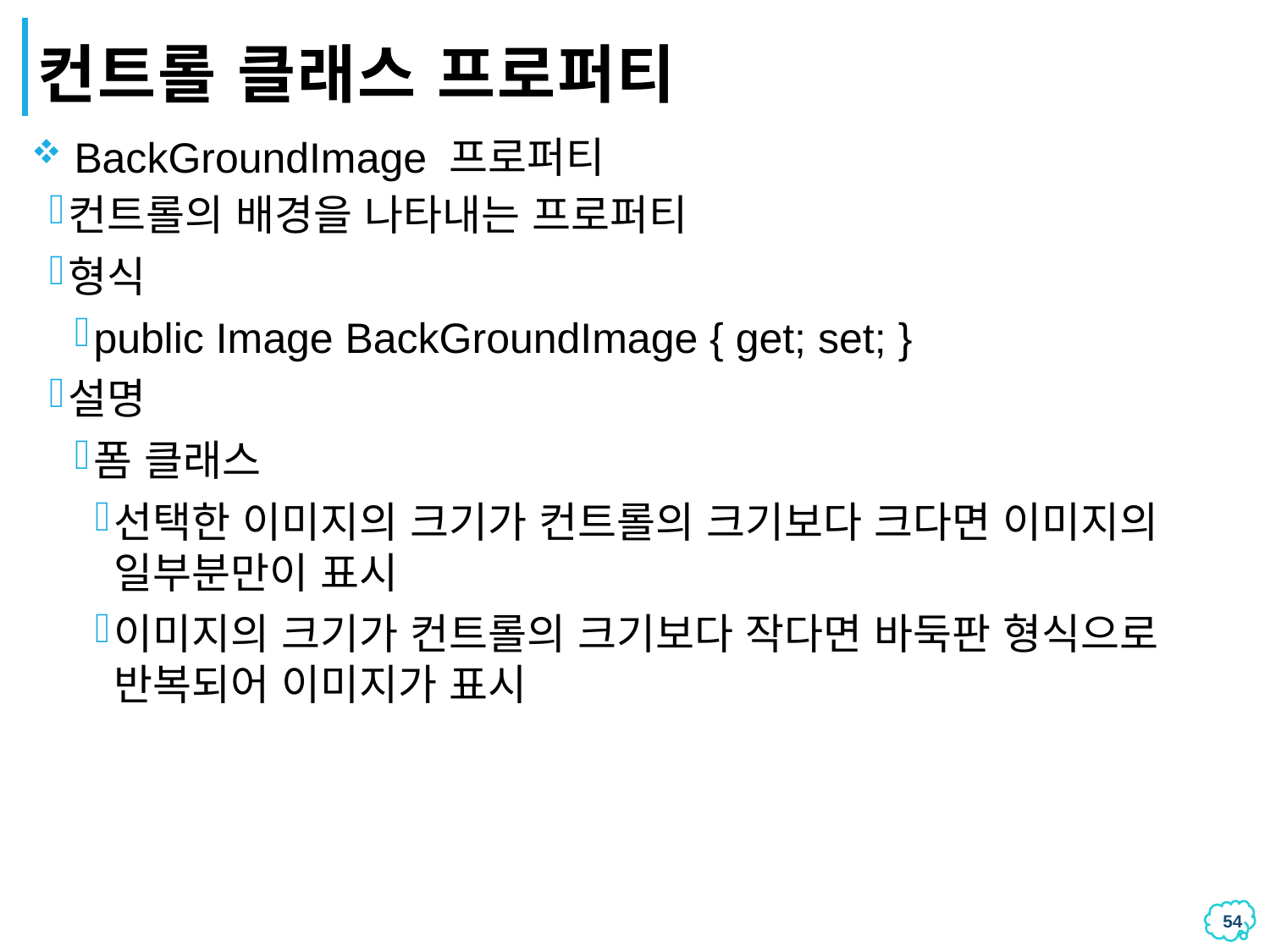

# 컨트롤 클래스 프로퍼티
 BackGroundImage 프로퍼티
컨트롤의 배경을 나타내는 프로퍼티
형식
public Image BackGroundImage { get; set; }
설명
폼 클래스
선택한 이미지의 크기가 컨트롤의 크기보다 크다면 이미지의 일부분만이 표시
이미지의 크기가 컨트롤의 크기보다 작다면 바둑판 형식으로 반복되어 이미지가 표시
54